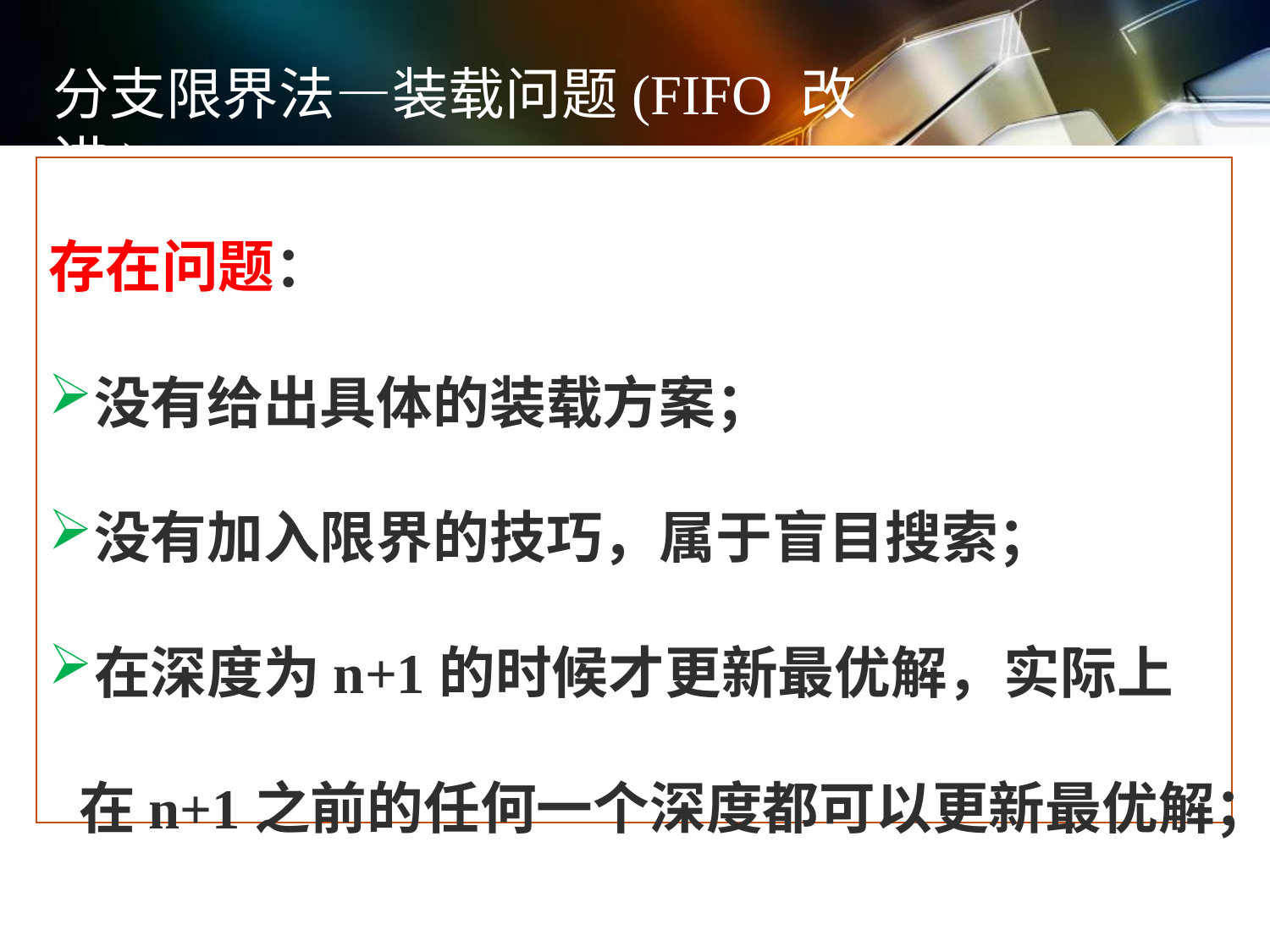

分支限界法—装载问题(FIFO 改进)
存在问题：
没有给出具体的装载方案；
没有加入限界的技巧，属于盲目搜索；
在深度为n+1的时候才更新最优解，实际上在n+1之前的任何一个深度都可以更新最优解；